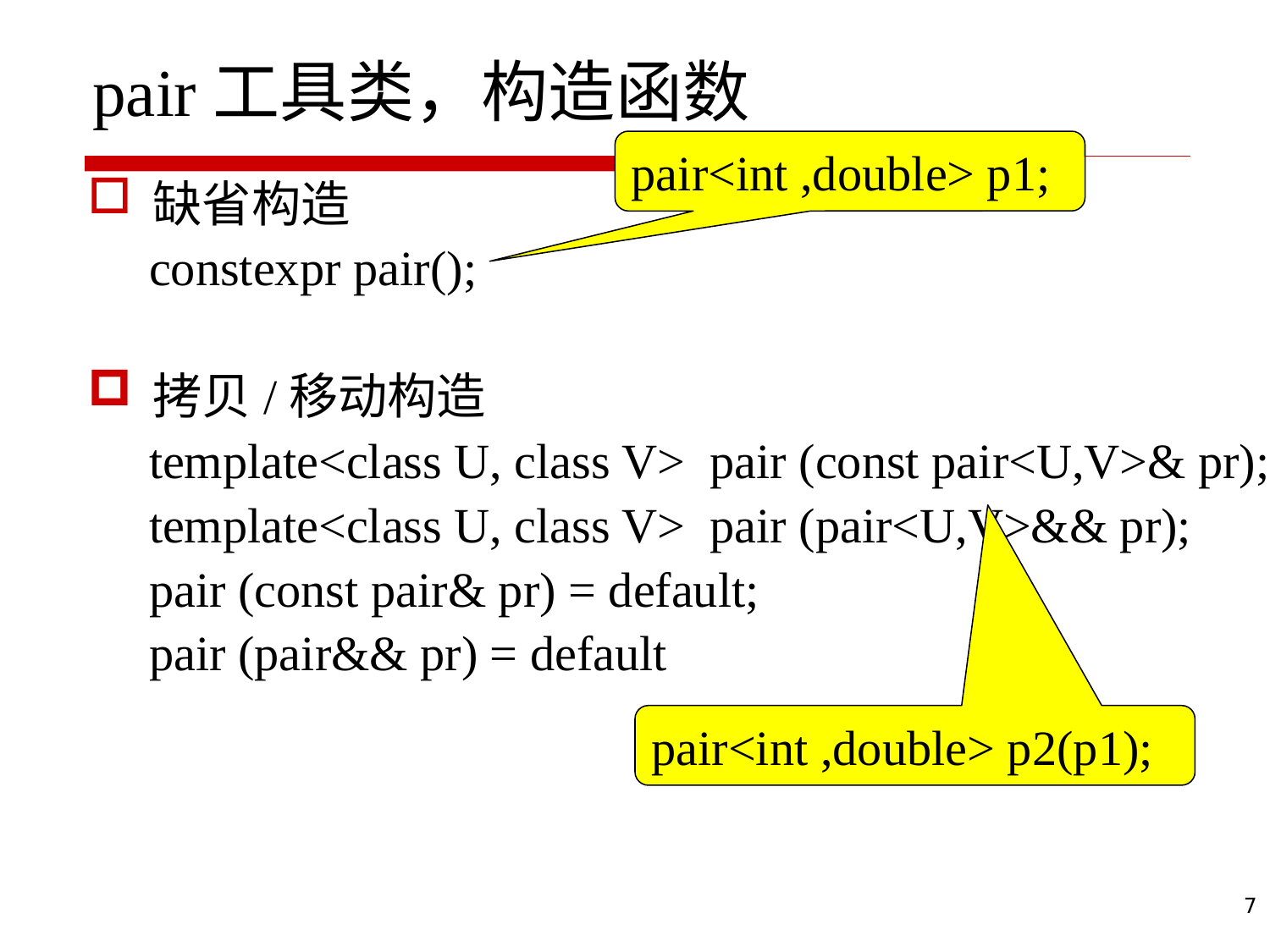

# pair工具类，构造函数
pair<int ,double> p1;
缺省构造
     constexpr pair();

拷贝/移动构造
     template<class U, class V>  pair (const pair<U,V>& pr);
     template<class U, class V>  pair (pair<U,V>&& pr);
     pair (const pair& pr) = default;
     pair (pair&& pr) = default

pair<int ,double> p2(p1);
7